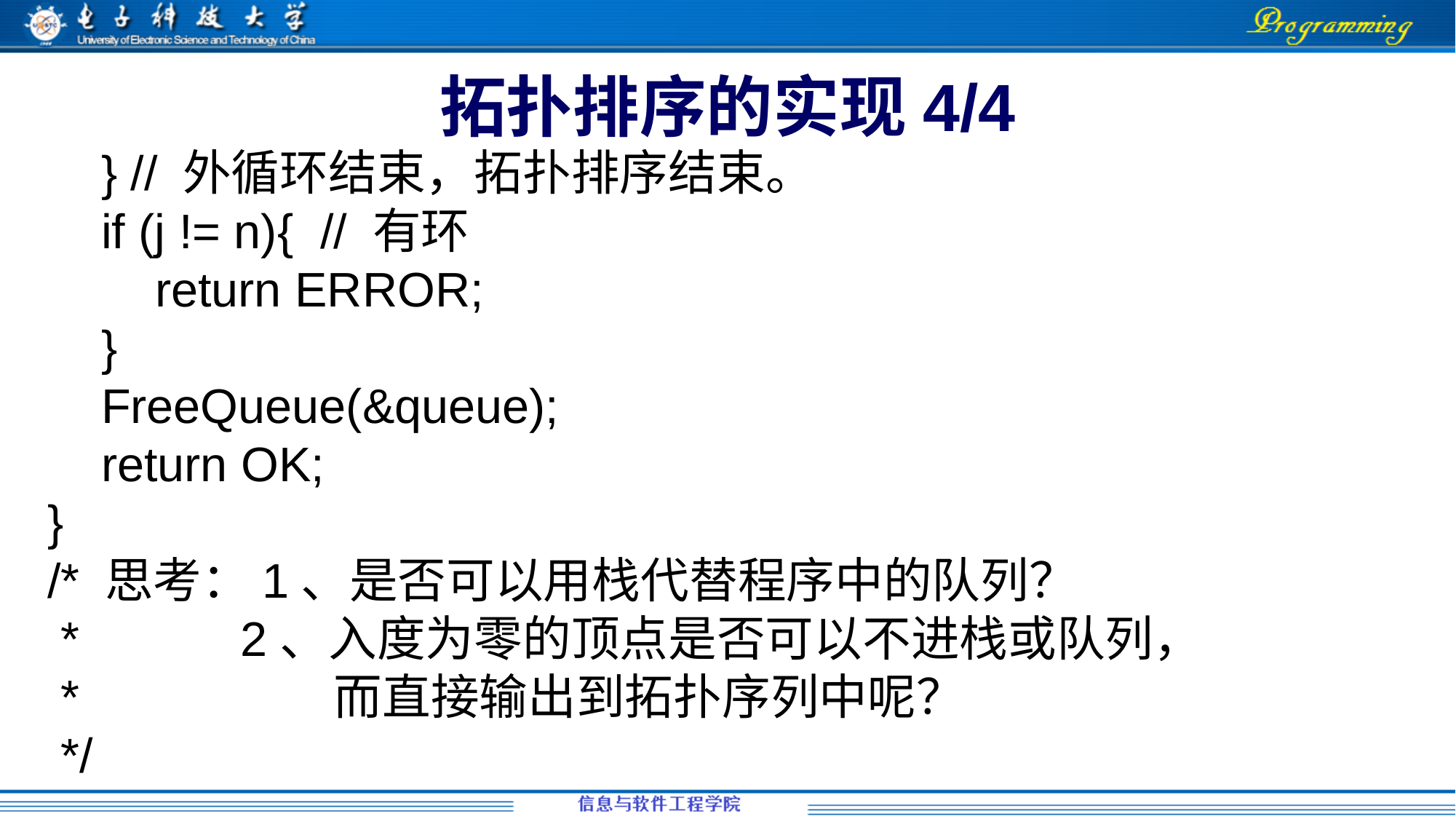

# 拓扑排序的实现4/4
    } // 外循环结束，拓扑排序结束。
    if (j != n){  // 有环
        return ERROR;
    }
    FreeQueue(&queue);
    return OK;
}
/* 思考：1、是否可以用栈代替程序中的队列？
 *            2、入度为零的顶点是否可以不进栈或队列，
 *                  而直接输出到拓扑序列中呢？
 */